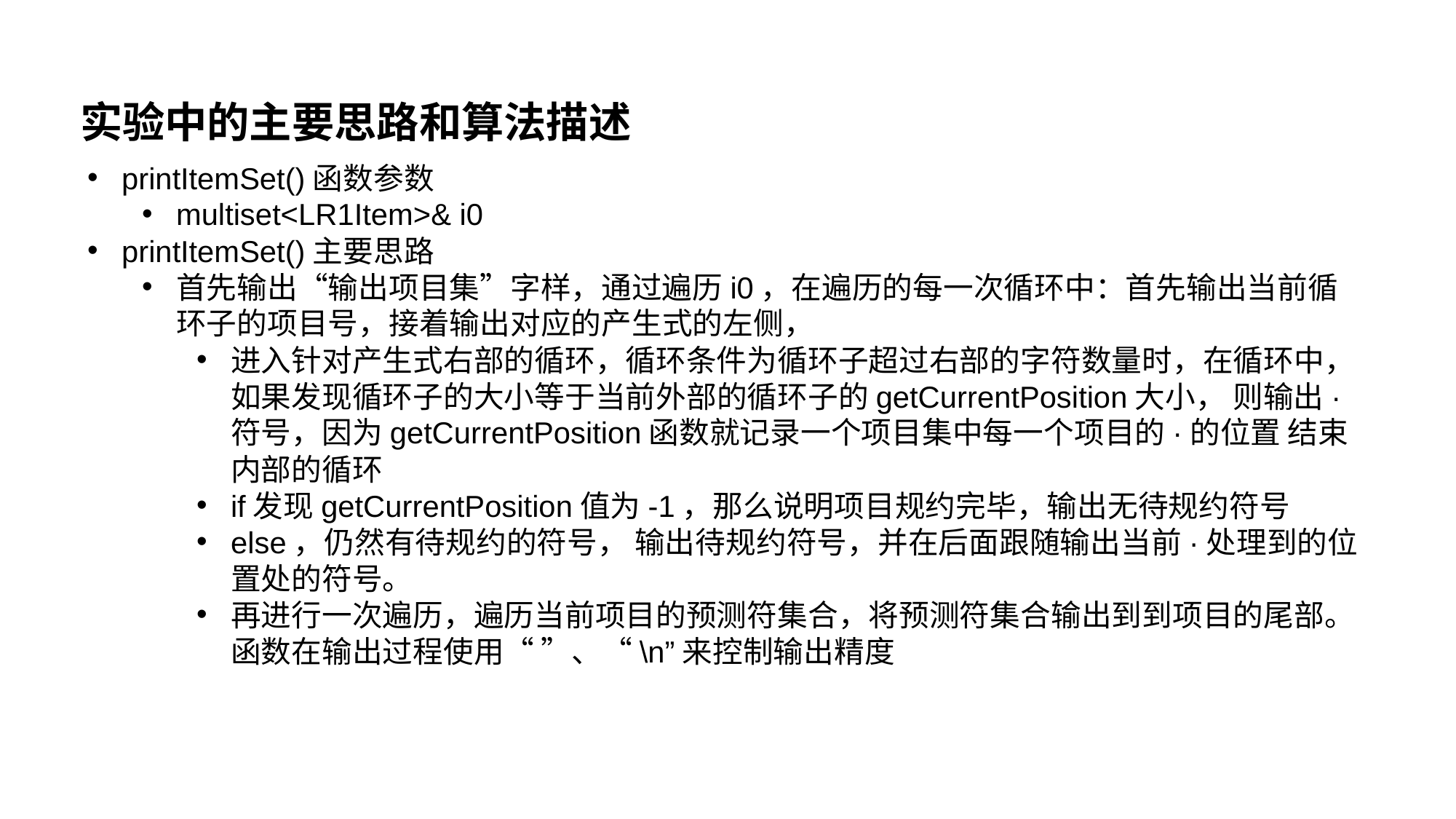

实验中的主要思路和算法描述
printItemSet()函数参数
multiset<LR1Item>& i0
printItemSet()主要思路
首先输出“输出项目集”字样，通过遍历i0，在遍历的每一次循环中：首先输出当前循环子的项目号，接着输出对应的产生式的左侧，
进入针对产生式右部的循环，循环条件为循环子超过右部的字符数量时，在循环中， 如果发现循环子的大小等于当前外部的循环子的getCurrentPosition大小， 则输出·符号，因为getCurrentPosition函数就记录一个项目集中每一个项目的·的位置 结束内部的循环
if发现getCurrentPosition值为-1，那么说明项目规约完毕，输出无待规约符号
else，仍然有待规约的符号， 输出待规约符号，并在后面跟随输出当前·处理到的位置处的符号。
再进行一次遍历，遍历当前项目的预测符集合，将预测符集合输出到到项目的尾部。函数在输出过程使用“ ”、“\n”来控制输出精度